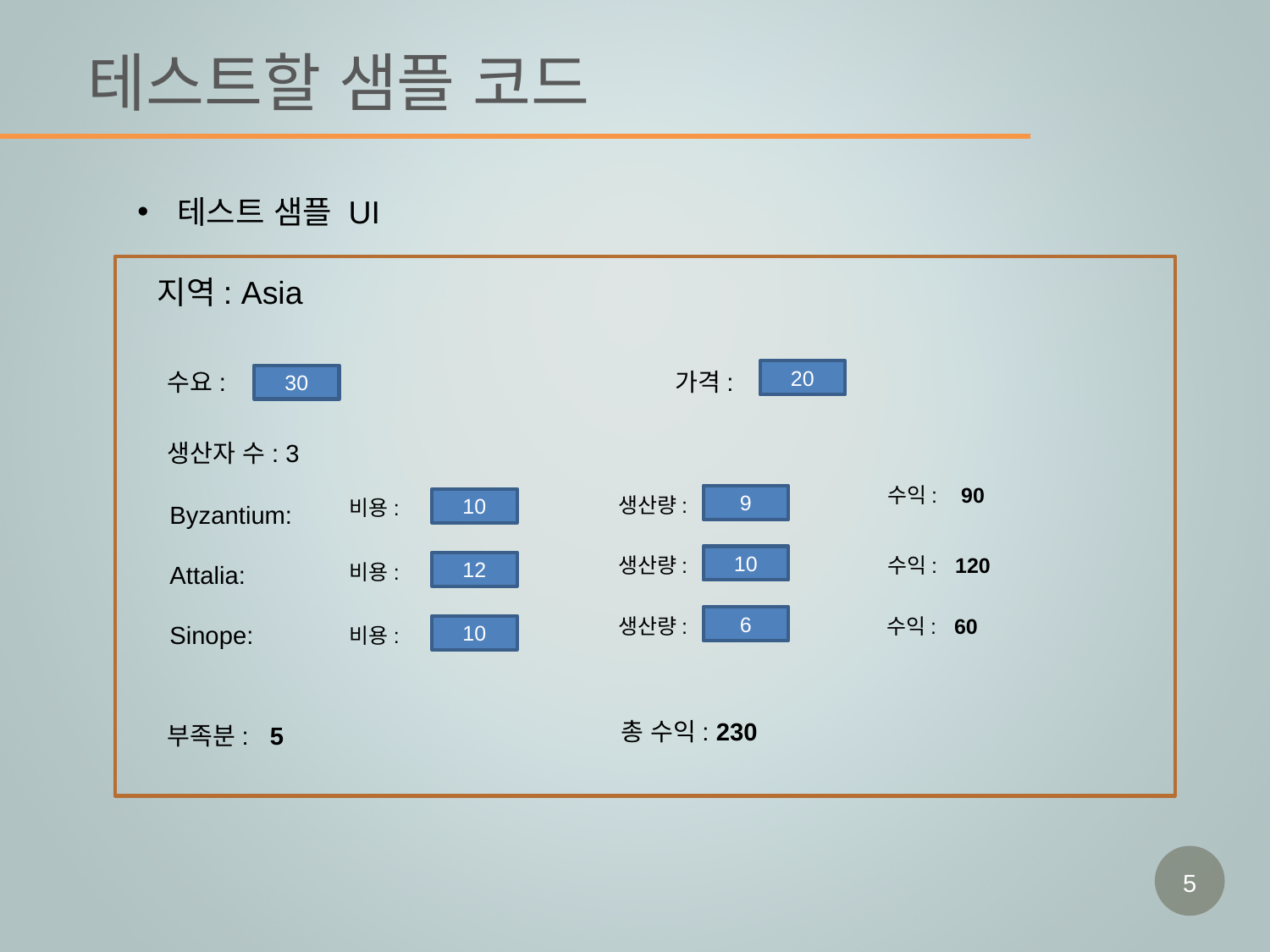

# 테스트할 샘플 코드
테스트 샘플 UI

지역: Asia
가격:
20
수요:
30
생산자 수: 3
수익:    90
생산량:
9
비용:
10
Byzantium:
생산량:
10
수익:   120
비용:
12
Attalia:
수익:   60
생산량:
6
Sinope:
비용:
10
총 수익: 230
부족분:   5